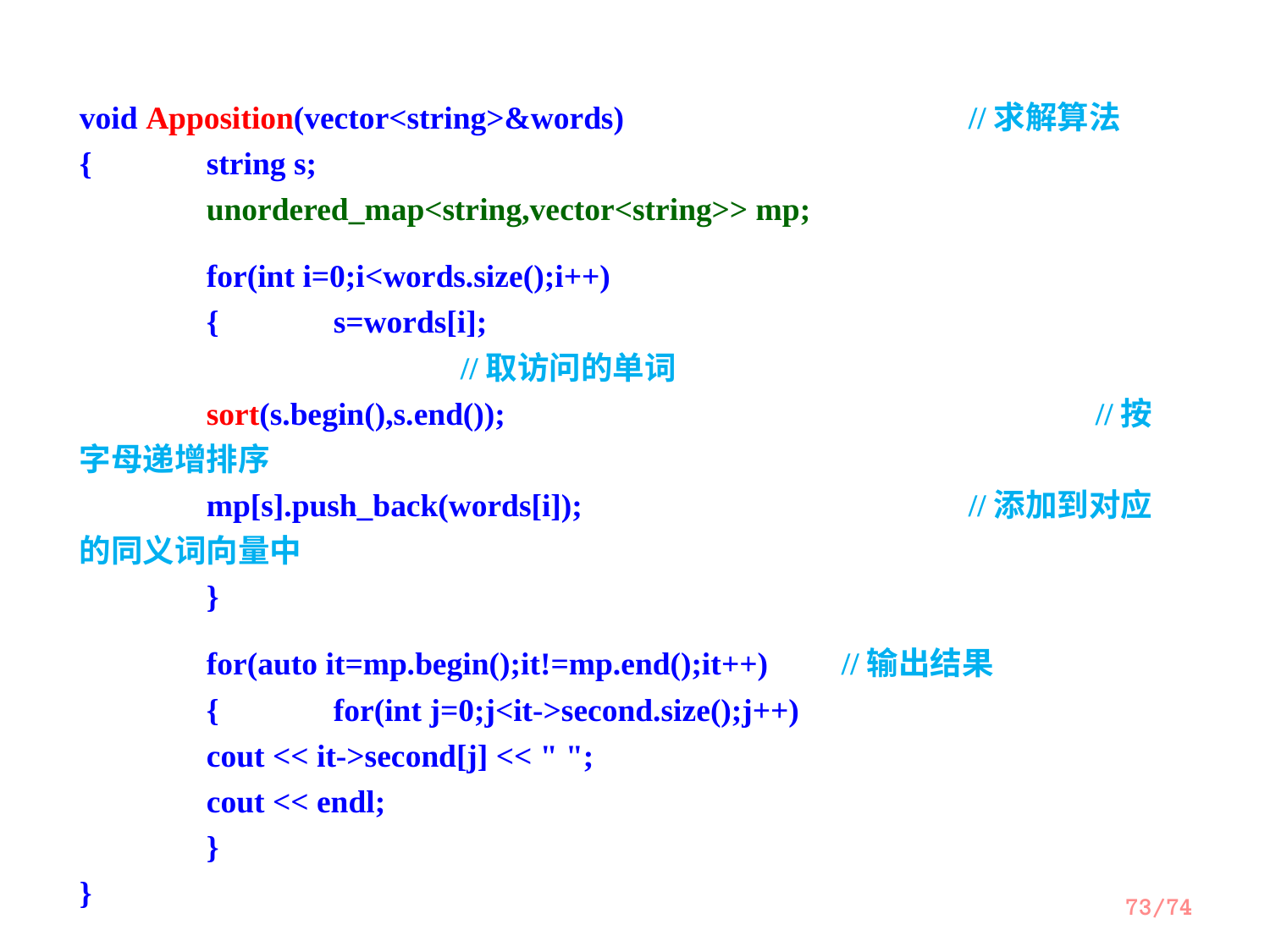

void Apposition(vector<string>&words)			//求解算法
{   	string s;
    	unordered_map<string,vector<string>> mp;
    	for(int i=0;i<words.size();i++)
    	{	s=words[i];								//取访问的单词
         	sort(s.begin(),s.end()); 					//按字母递增排序
         	mp[s].push_back(words[i]);				//添加到对应的同义词向量中
    	}
    	for(auto it=mp.begin();it!=mp.end();it++) 	//输出结果
    	{	for(int j=0;j<it->second.size();j++)
              	cout << it->second[j] << " ";
          	cout << endl;
    	}
}
73/74